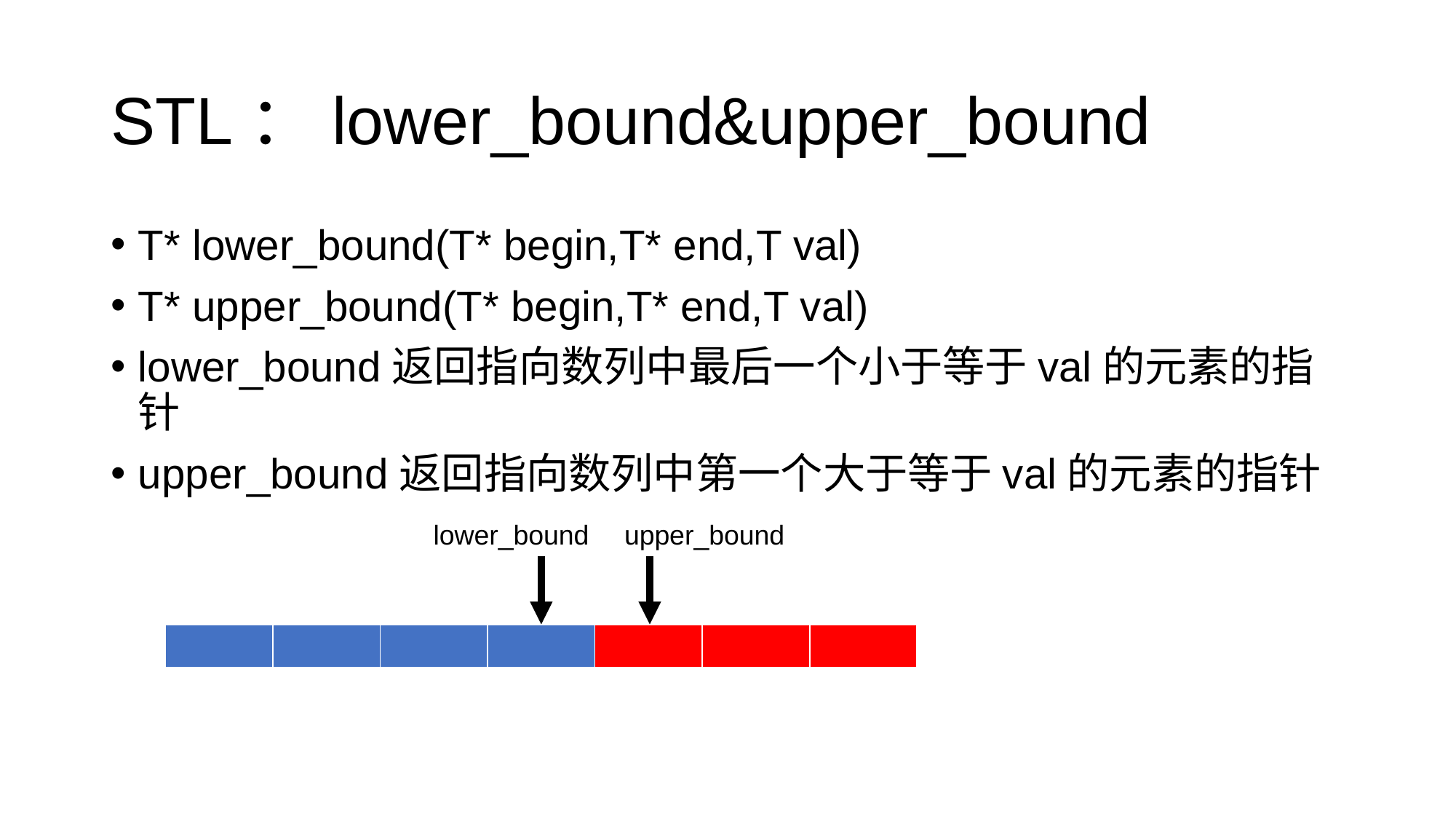

# STL：lower_bound&upper_bound
T* lower_bound(T* begin,T* end,T val)
T* upper_bound(T* begin,T* end,T val)
lower_bound返回指向数列中最后一个小于等于val的元素的指针
upper_bound返回指向数列中第一个大于等于val的元素的指针
lower_bound
upper_bound
|  |  |  |  |  |  |  |
| --- | --- | --- | --- | --- | --- | --- |